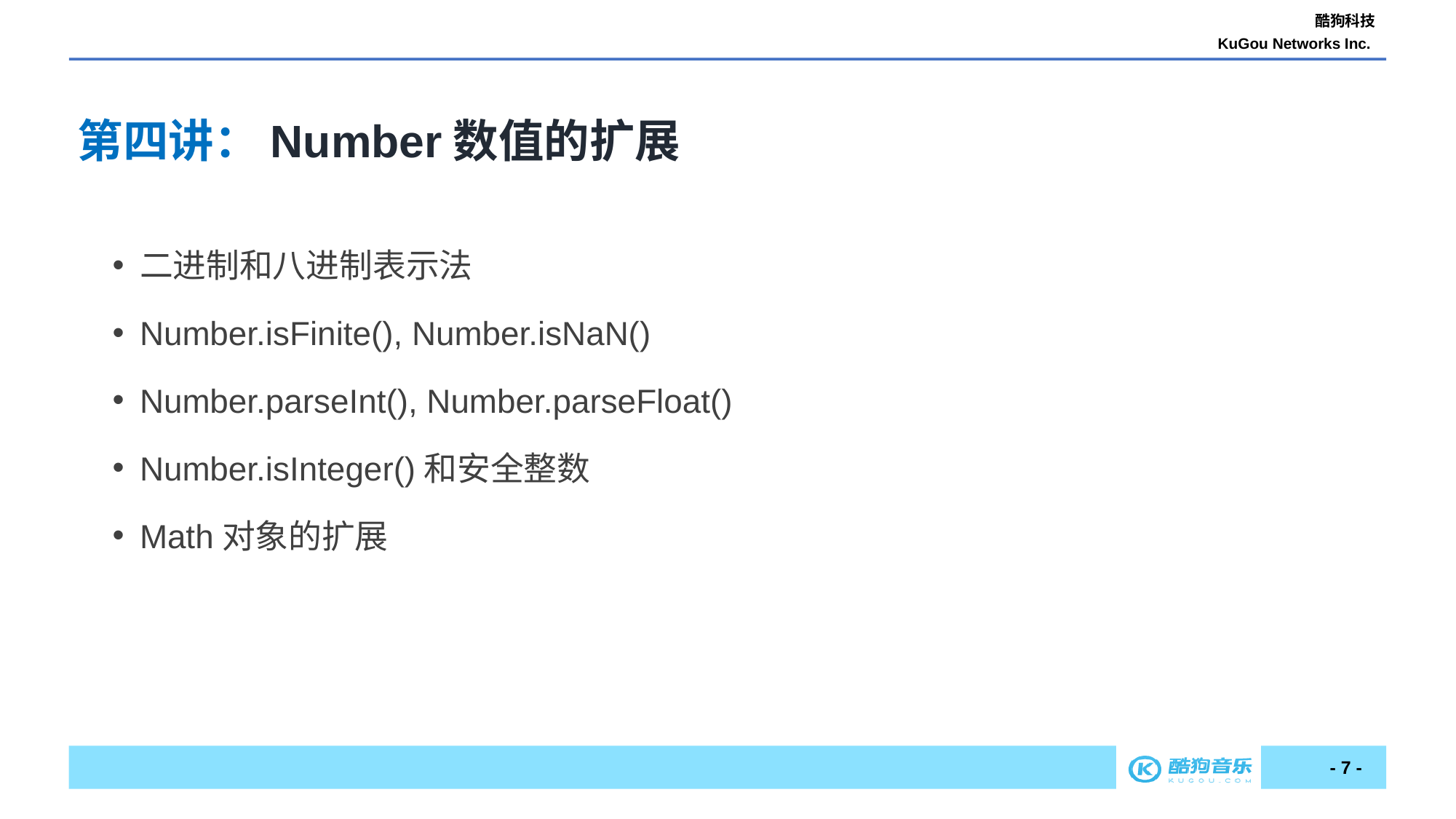

第四讲：Number数值的扩展
二进制和八进制表示法
Number.isFinite(), Number.isNaN()
Number.parseInt(), Number.parseFloat()
Number.isInteger()和安全整数
Math对象的扩展